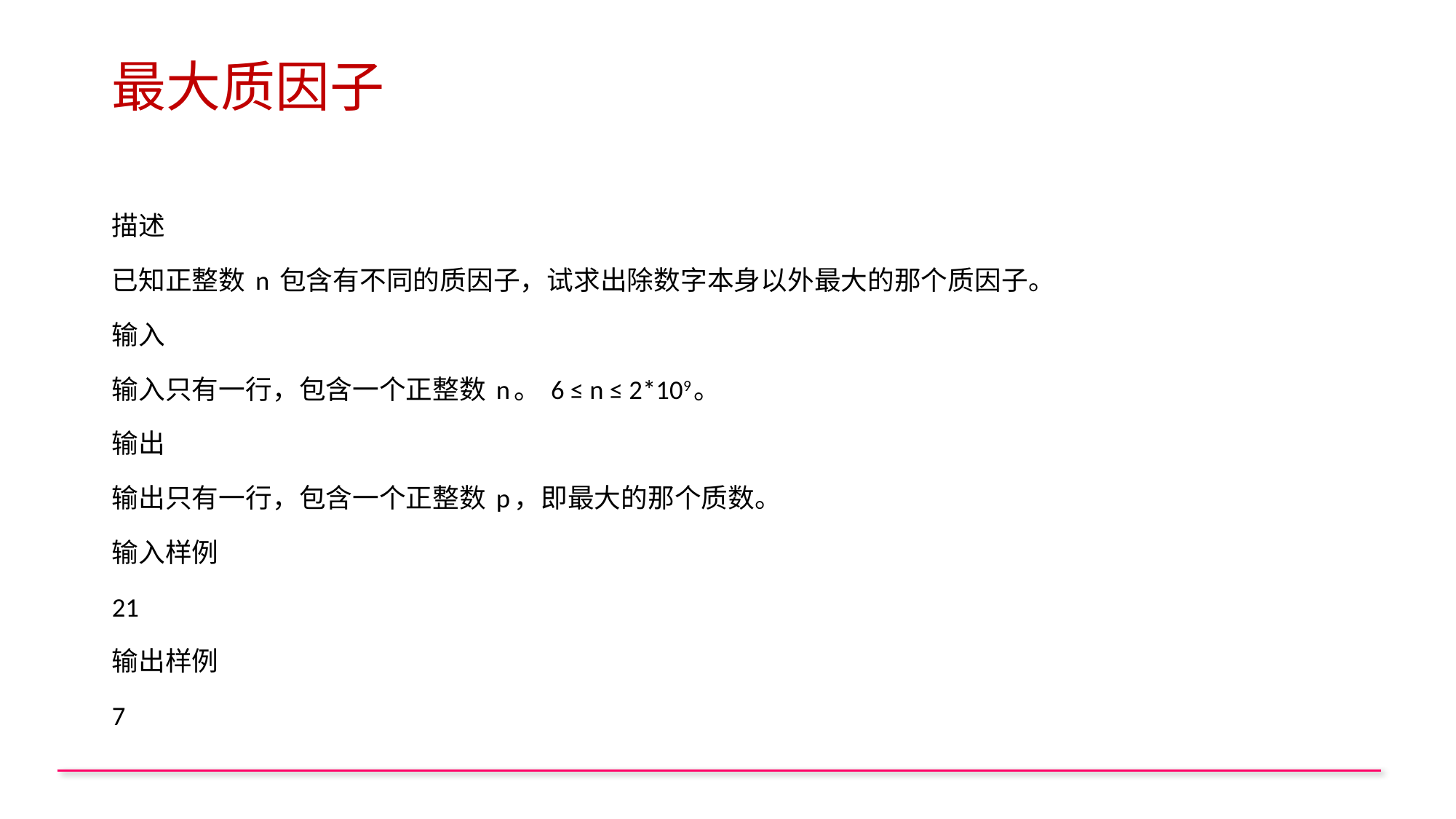

# 最大质因子
描述
已知正整数 n 包含有不同的质因子，试求出除数字本身以外最大的那个质因子。
输入
输入只有一行，包含一个正整数 n。 6 ≤ n ≤ 2*109。
输出
输出只有一行，包含一个正整数 p，即最大的那个质数。
输入样例
21
输出样例
7